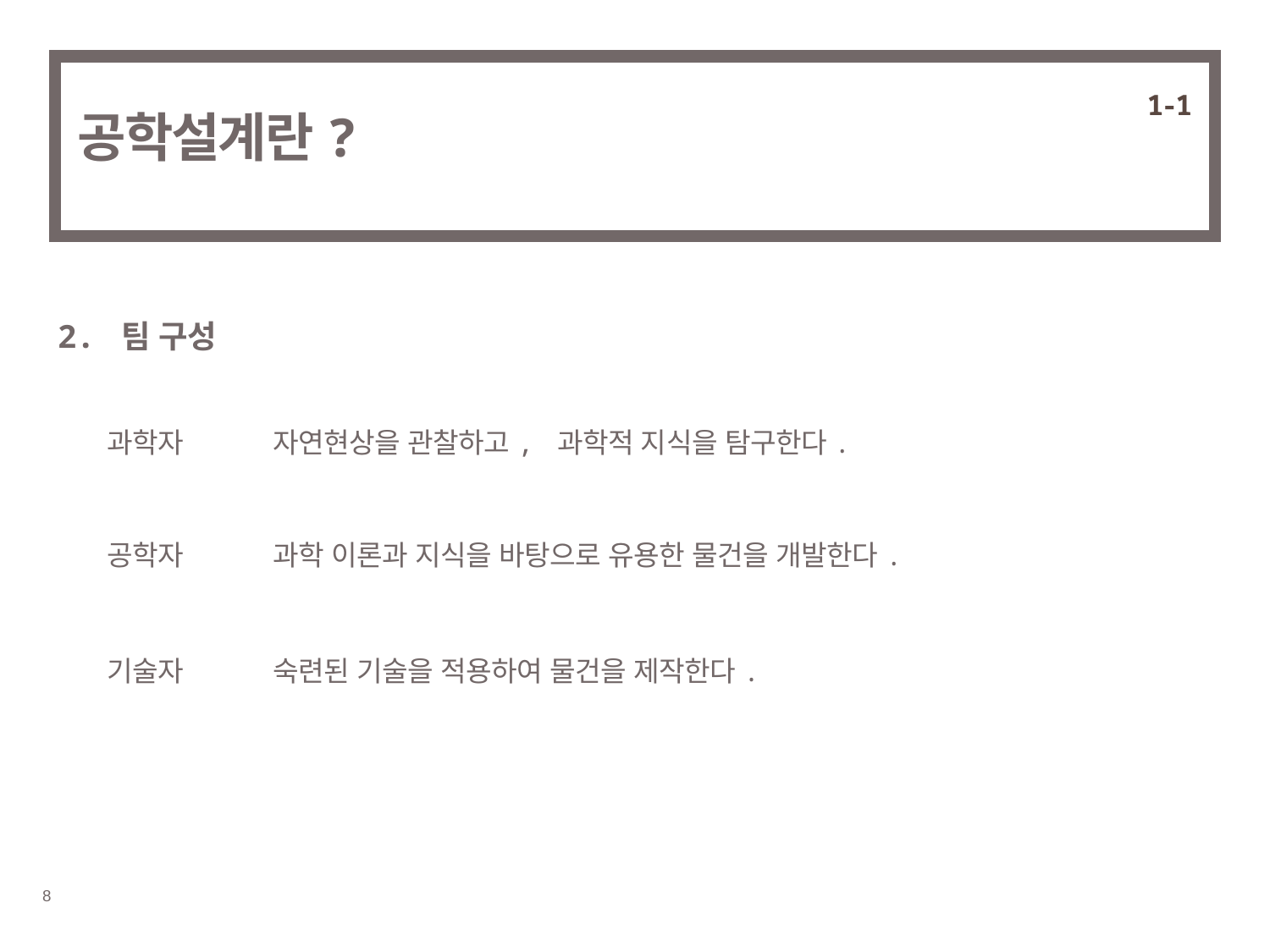

1-1

# 공학설계란?
2. 팀 구성
과학자
자연현상을 관찰하고, 과학적 지식을 탐구한다.
공학자
과학 이론과 지식을 바탕으로 유용한 물건을 개발한다.
기술자
숙련된 기술을 적용하여 물건을 제작한다.